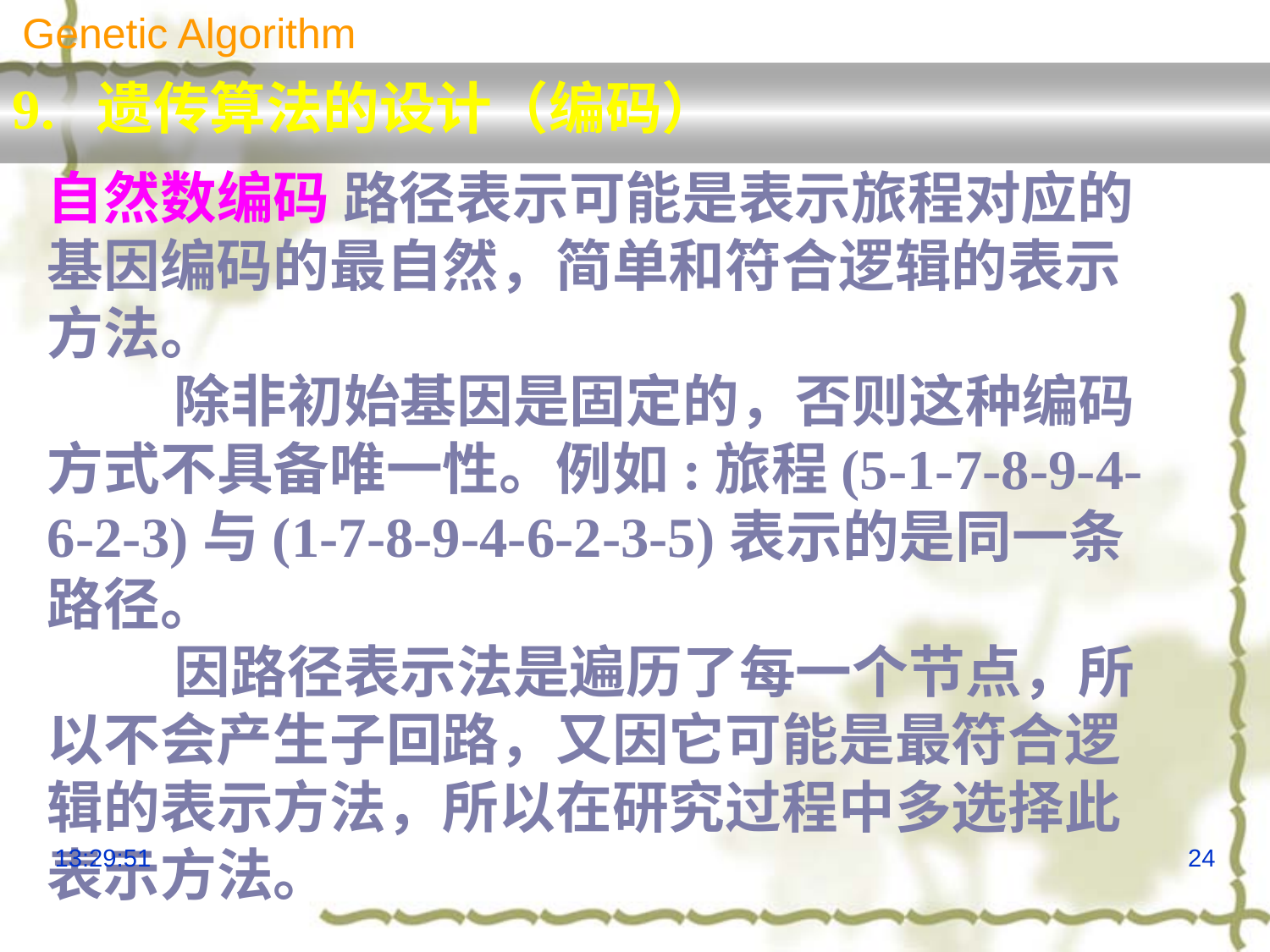

Genetic Algorithm
9.  遗传算法的设计（编码）
自然数编码 路径表示可能是表示旅程对应的基因编码的最自然，简单和符合逻辑的表示方法。
	除非初始基因是固定的，否则这种编码方式不具备唯一性。例如:旅程(5-1-7-8-9-4-6-2-3)与(1-7-8-9-4-6-2-3-5)表示的是同一条路径。
	因路径表示法是遍历了每一个节点，所以不会产生子回路，又因它可能是最符合逻辑的表示方法，所以在研究过程中多选择此表示方法。
13:29:51
24